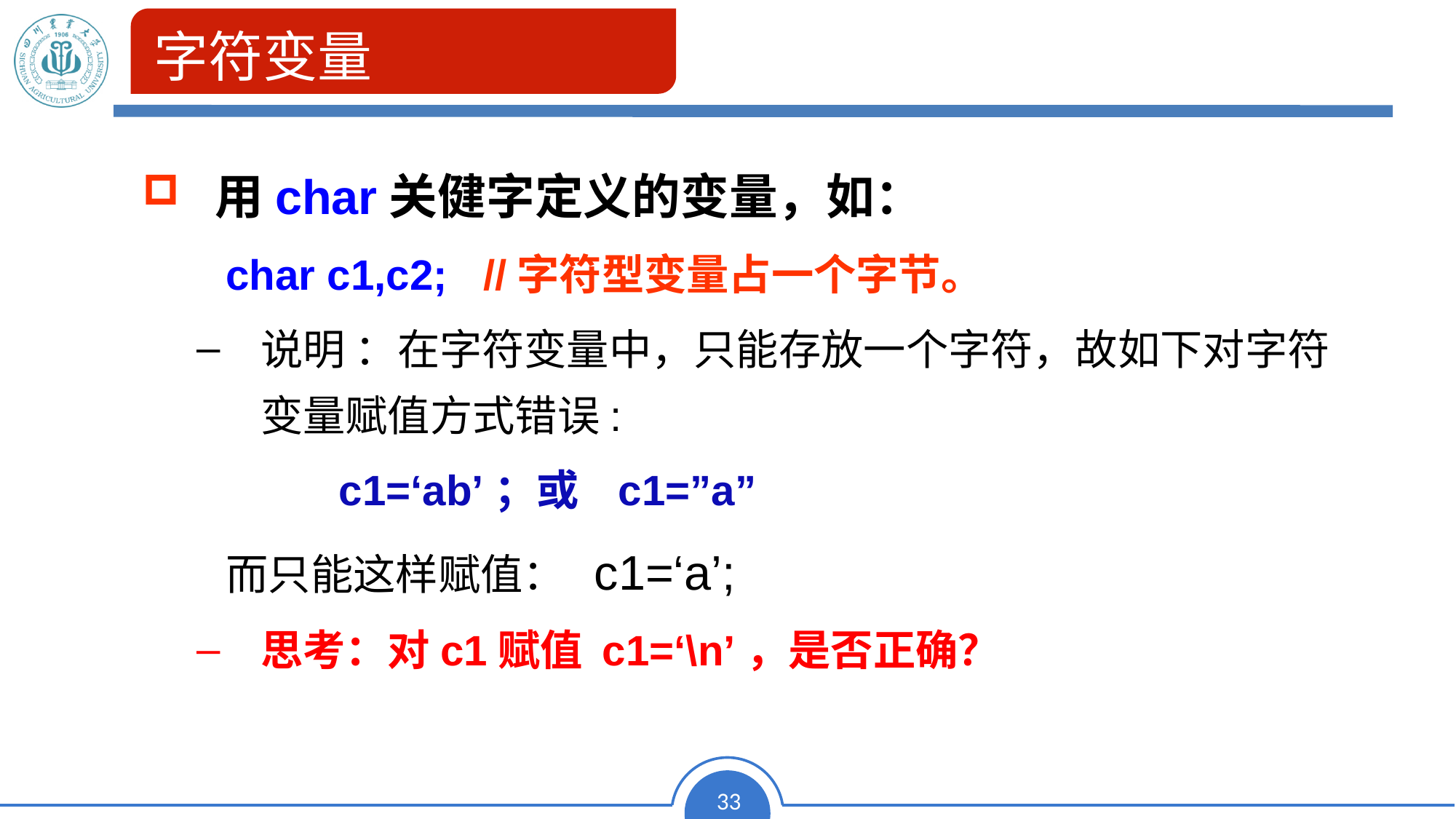

字符变量
用char关健字定义的变量，如：
   char c1,c2;   //字符型变量占一个字节。
说明 ：在字符变量中，只能存放一个字符，故如下对字符变量赋值方式错误:
            c1=‘ab’；或   c1=”a”
  而只能这样赋值：  c1=‘a’;
思考：对c1赋值 c1=‘\n’，是否正确？